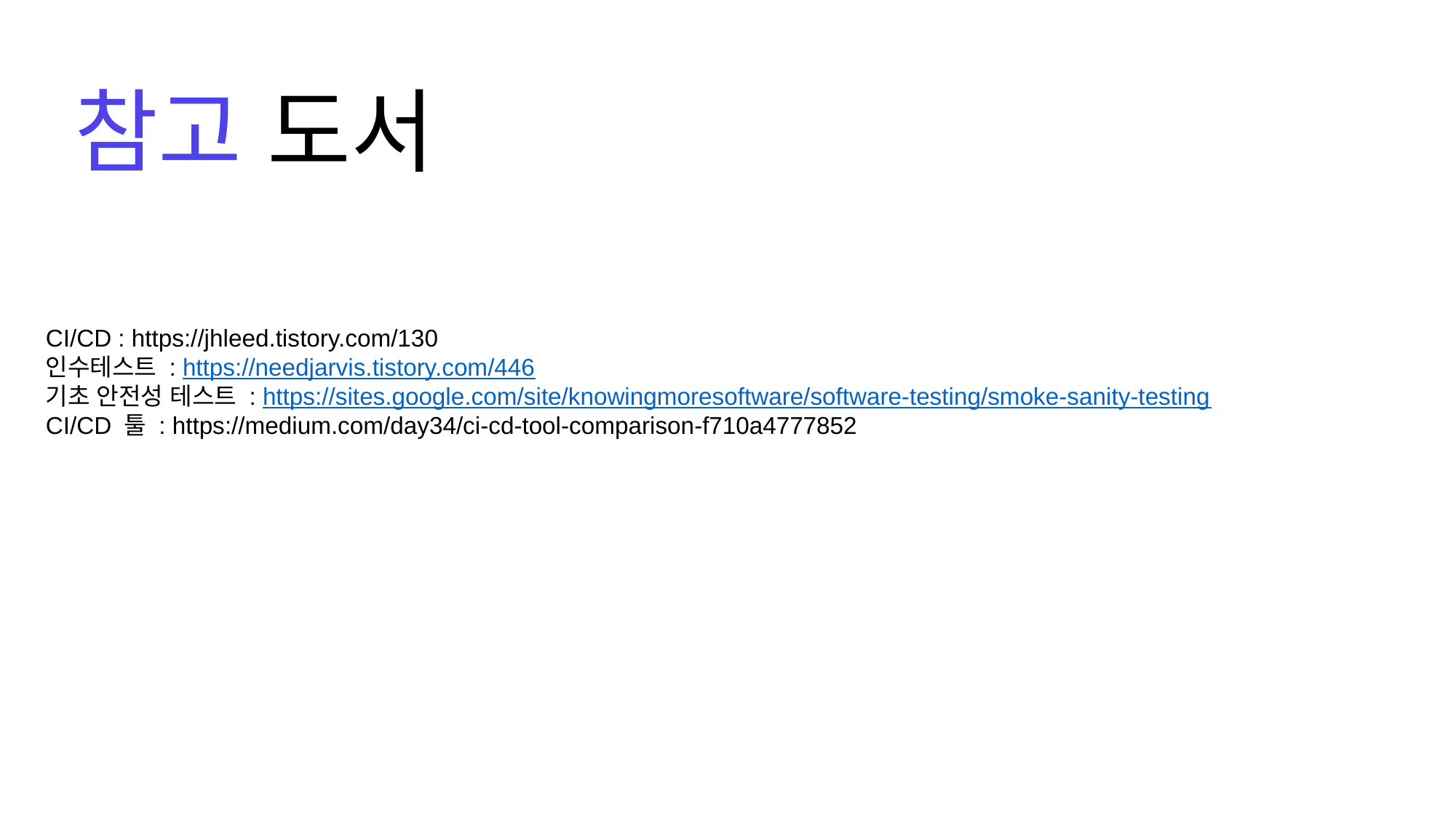

참고 도서
CI/CD : https://jhleed.tistory.com/130
인수테스트 : https://needjarvis.tistory.com/446
기초 안전성 테스트 : https://sites.google.com/site/knowingmoresoftware/software-testing/smoke-sanity-testing
CI/CD 툴 : https://medium.com/day34/ci-cd-tool-comparison-f710a4777852